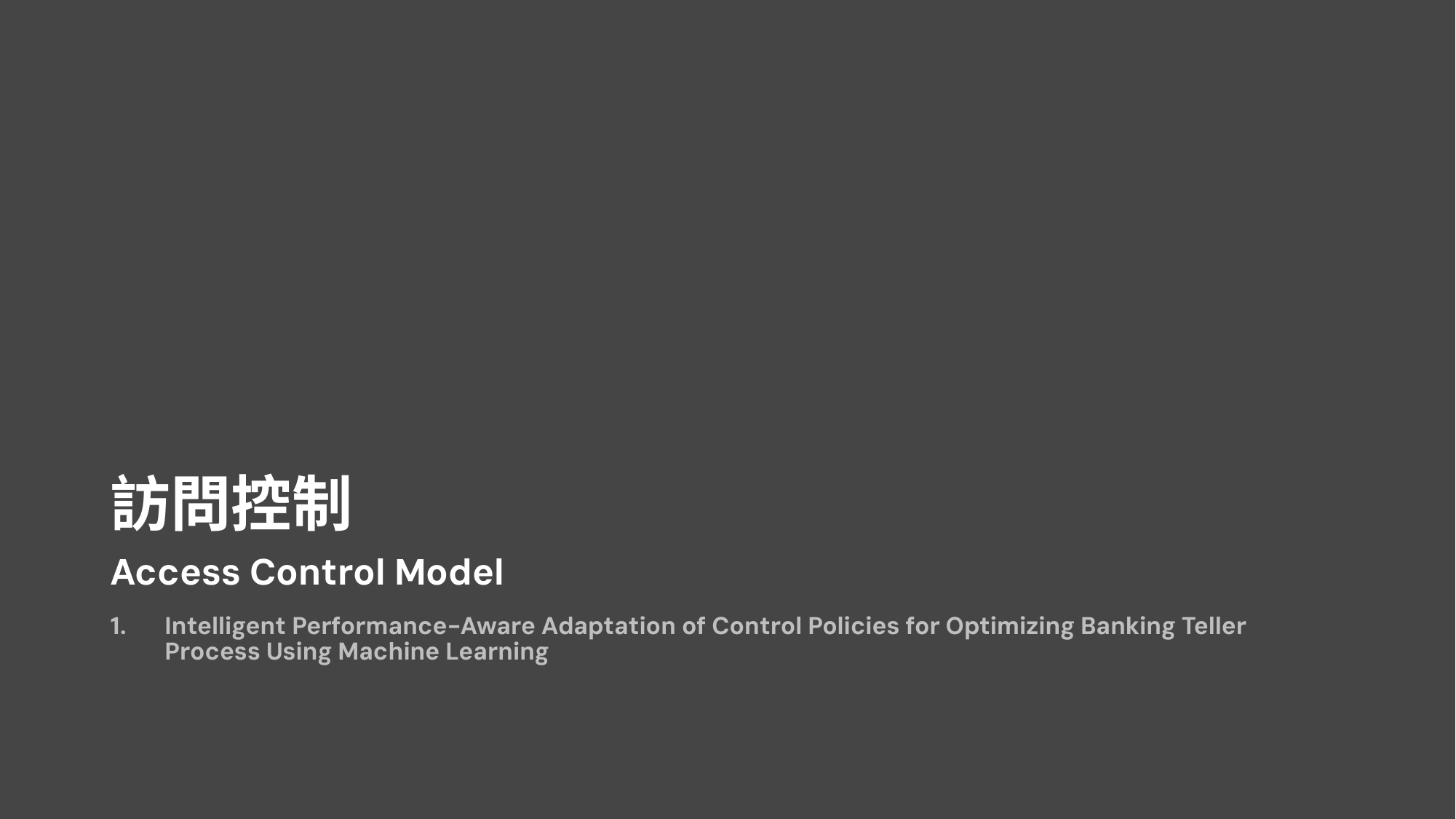

# 訪問控制
Access Control Model
Intelligent Performance-Aware Adaptation of Control Policies for Optimizing Banking Teller Process Using Machine Learning